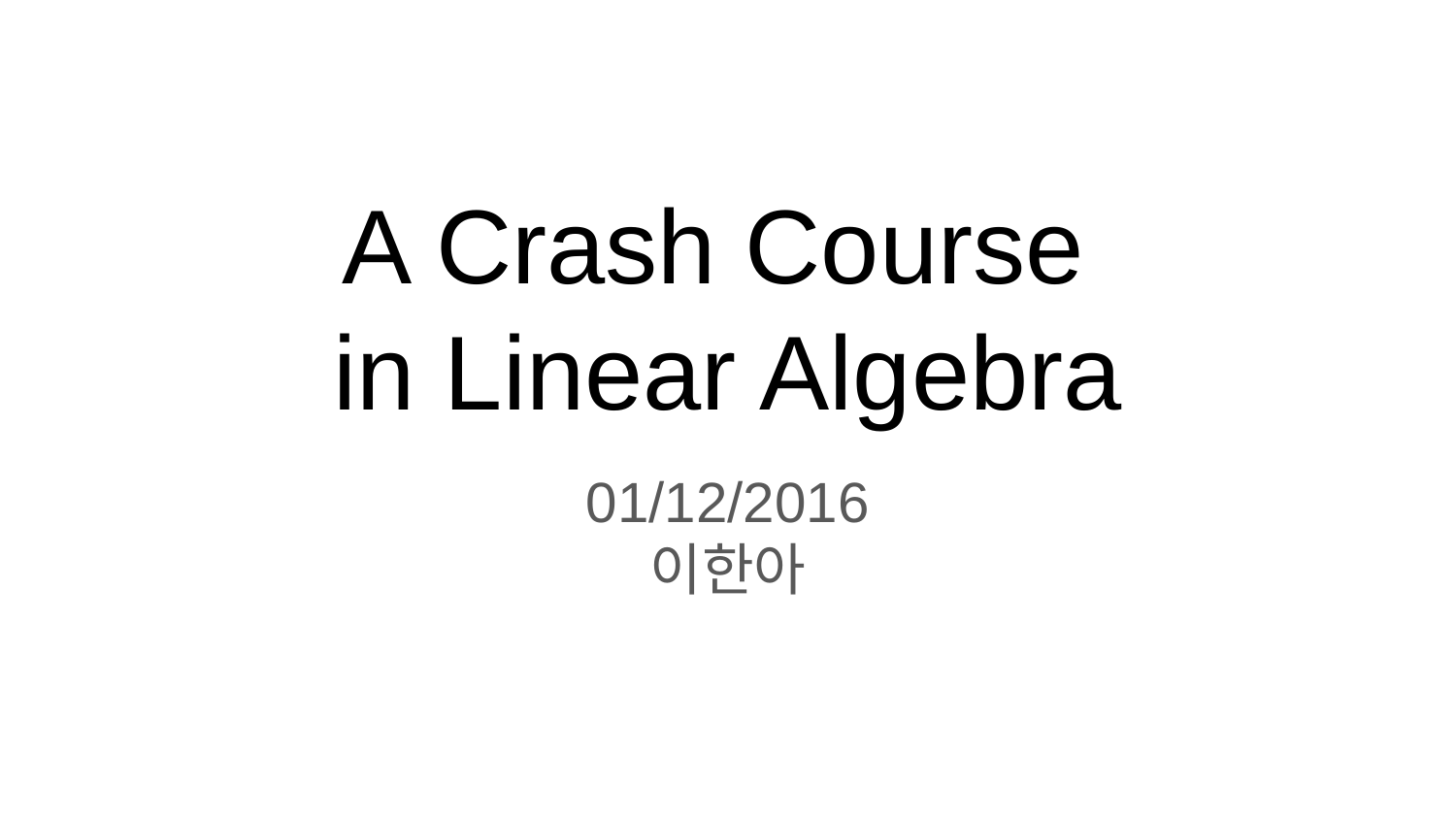

# A Crash Course
in Linear Algebra
01/12/2016
이한아